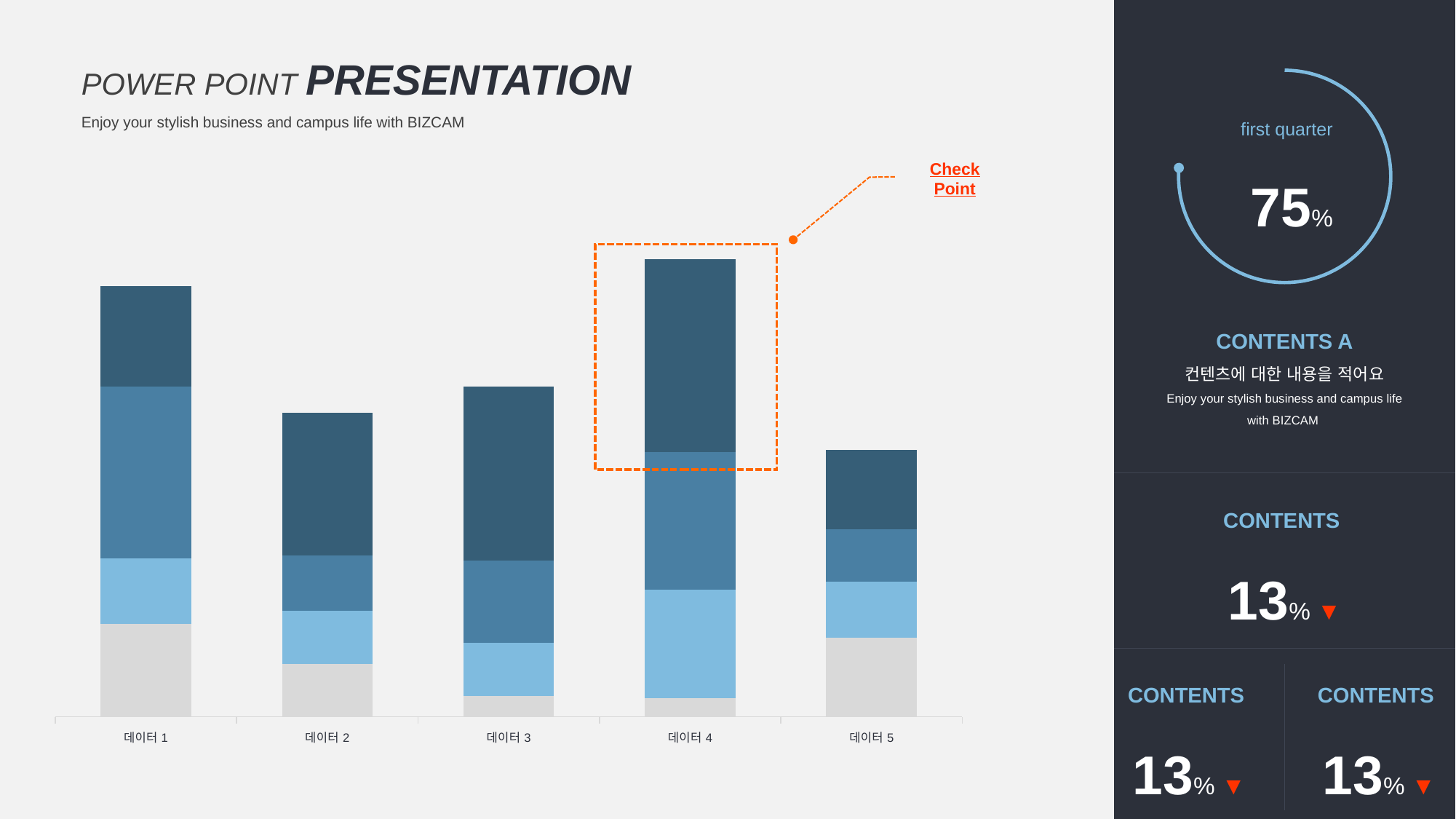

POWER POINT PRESENTATION
Enjoy your stylish business and campus life with BIZCAM

first quarter
75%
Check Point

### Chart

| Category | 1분기 | 2분기 | 3분기 | 4분길 |
|---|---|---|---|---|
| 데이터1 | 35.0 | 25.0 | 65.0 | 38.0 |
| 데이터2 | 20.0 | 20.0 | 21.0 | 54.0 |
| 데이터3 | 8.0 | 20.0 | 31.0 | 66.0 |
| 데이터4 | 7.0 | 41.0 | 52.0 | 73.0 |
| 데이터5 | 30.0 | 21.0 | 20.0 | 30.0 |
CONTENTS A
컨텐츠에 대한 내용을 적어요
Enjoy your stylish business and campus life with BIZCAM
CONTENTS
13% ▼
CONTENTS
13% ▼
CONTENTS
13% ▼